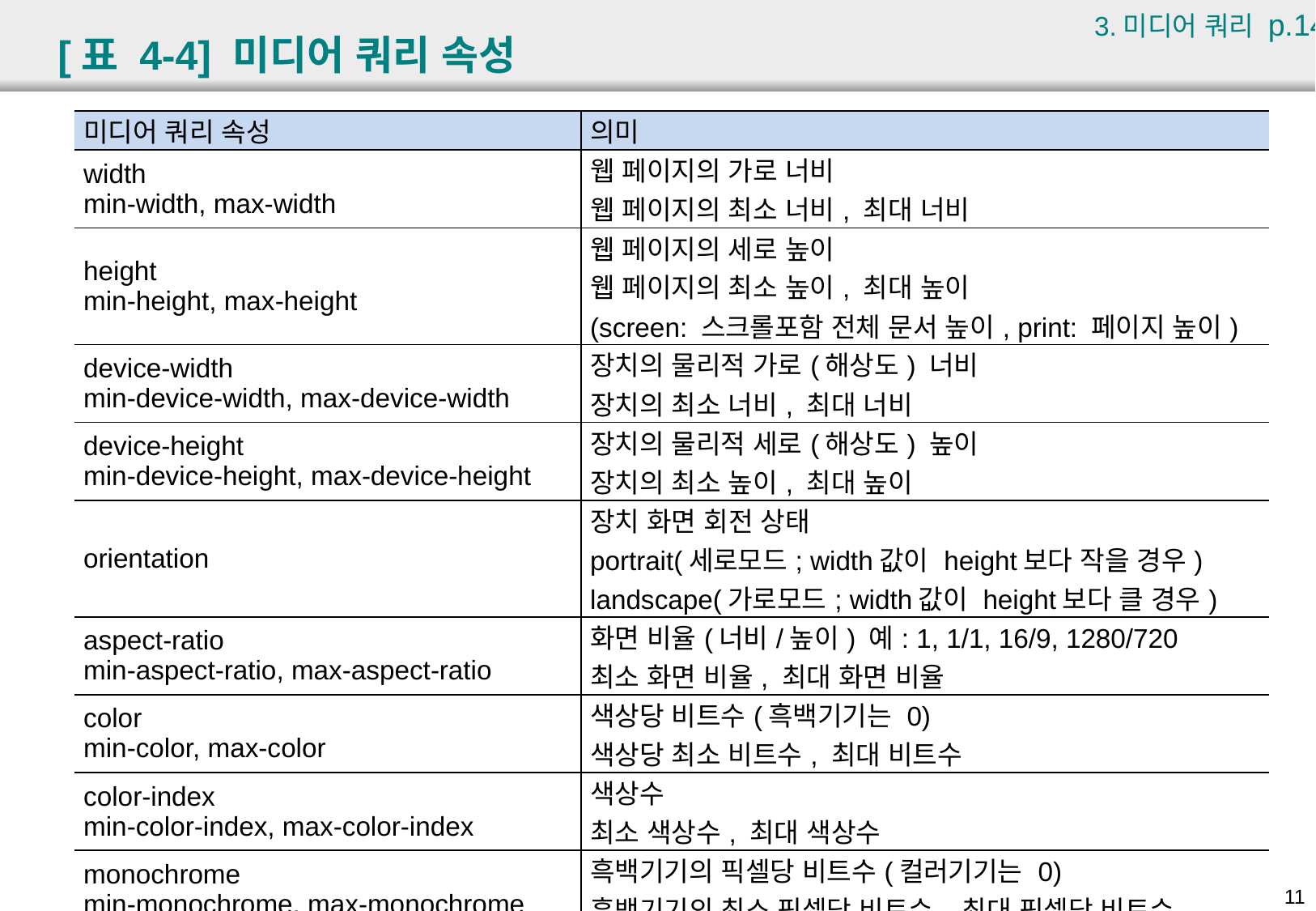

3.미디어 쿼리 p.149
# [표 4-4] 미디어 쿼리 속성
| 미디어 쿼리 속성 | 의미 |
| --- | --- |
| width min-width, max-width | 웹 페이지의 가로 너비 웹 페이지의 최소 너비, 최대 너비 |
| height min-height, max-height | 웹 페이지의 세로 높이 웹 페이지의 최소 높이, 최대 높이 (screen: 스크롤포함 전체 문서 높이, print: 페이지 높이) |
| device-width min-device-width, max-device-width | 장치의 물리적 가로(해상도) 너비 장치의 최소 너비, 최대 너비 |
| device-height min-device-height, max-device-height | 장치의 물리적 세로(해상도) 높이 장치의 최소 높이, 최대 높이 |
| orientation | 장치 화면 회전 상태 portrait(세로모드; width값이 height보다 작을 경우) landscape(가로모드; width값이 height보다 클 경우) |
| aspect-ratio min-aspect-ratio, max-aspect-ratio | 화면 비율(너비/높이) 예: 1, 1/1, 16/9, 1280/720 최소 화면 비율, 최대 화면 비율 |
| color min-color, max-color | 색상당 비트수(흑백기기는 0) 색상당 최소 비트수, 최대 비트수 |
| color-index min-color-index, max-color-index | 색상수 최소 색상수, 최대 색상수 |
| monochrome min-monochrome, max-monochrome | 흑백기기의 픽셀당 비트수(컬러기기는 0) 흑백기기의 최소 픽셀당 비트수, 최대 픽셀당 비트수 |
| resolution min-resolution, max-resolution | 장치의 해상도(dpi) 장치의 최소 해상도, 최대 해상도 |
| scan | TV 스캔 방식(progressive, interlace) |